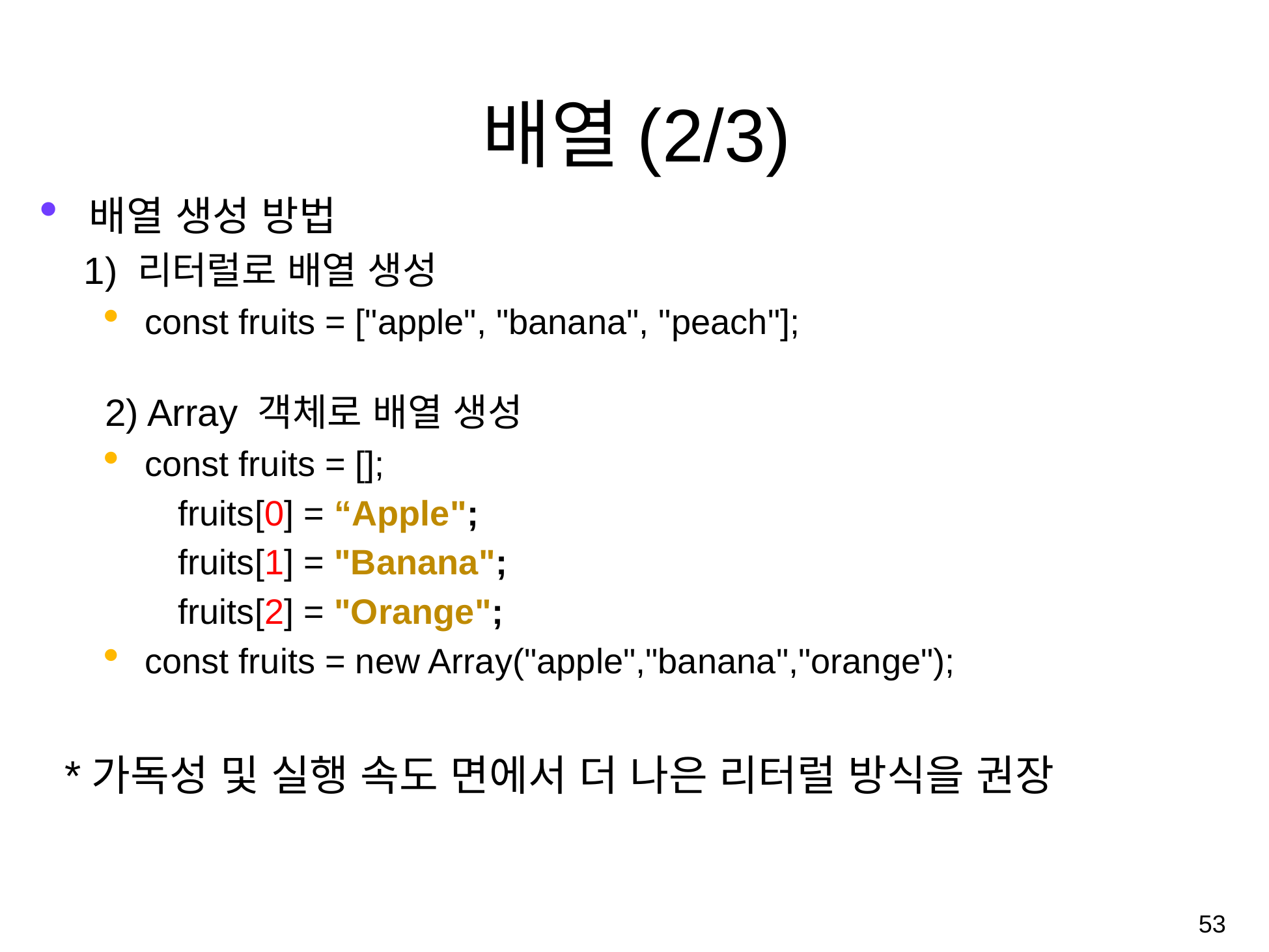

배열(2/3)
배열 생성 방법
    1) 리터럴로 배열 생성
const fruits = ["apple", "banana", "peach"];

2) Array 객체로 배열 생성
const fruits = [];
	    fruits[0] = “Apple";
	    fruits[1] = "Banana";
	    fruits[2] = "Orange";
const fruits = new Array("apple","banana","orange");

  *가독성 및 실행 속도 면에서 더 나은 리터럴 방식을 권장

53